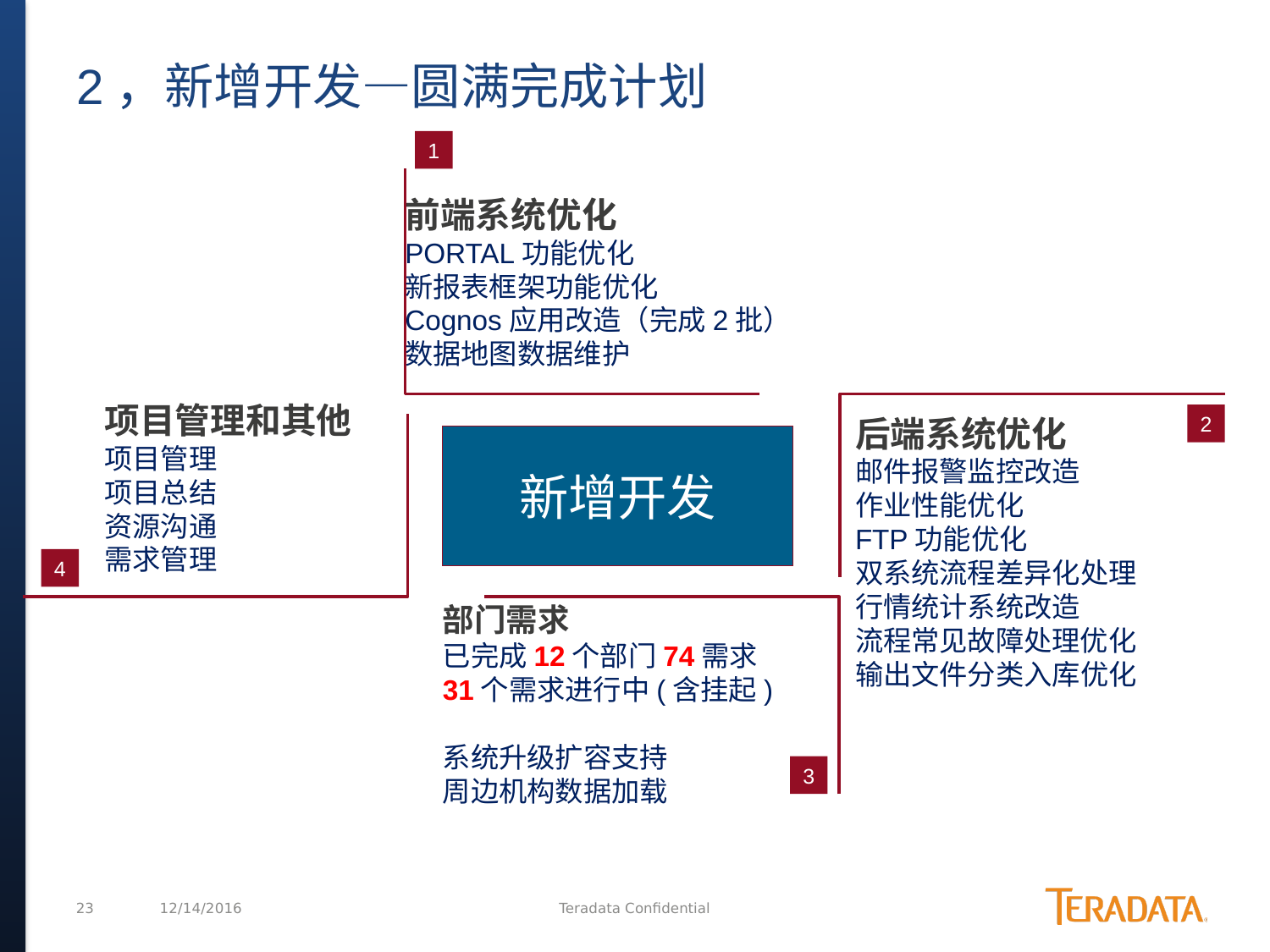

# 2，新增开发—圆满完成计划
1
前端系统优化
PORTAL功能优化
新报表框架功能优化
Cognos应用改造（完成2批）
数据地图数据维护

项目管理和其他
项目管理
项目总结
资源沟通
需求管理
2
后端系统优化
邮件报警监控改造
作业性能优化
FTP功能优化
双系统流程差异化处理
行情统计系统改造
流程常见故障处理优化
输出文件分类入库优化
新增开发
4

部门需求
已完成12个部门74需求
31个需求进行中(含挂起)

系统升级扩容支持
周边机构数据加载
3